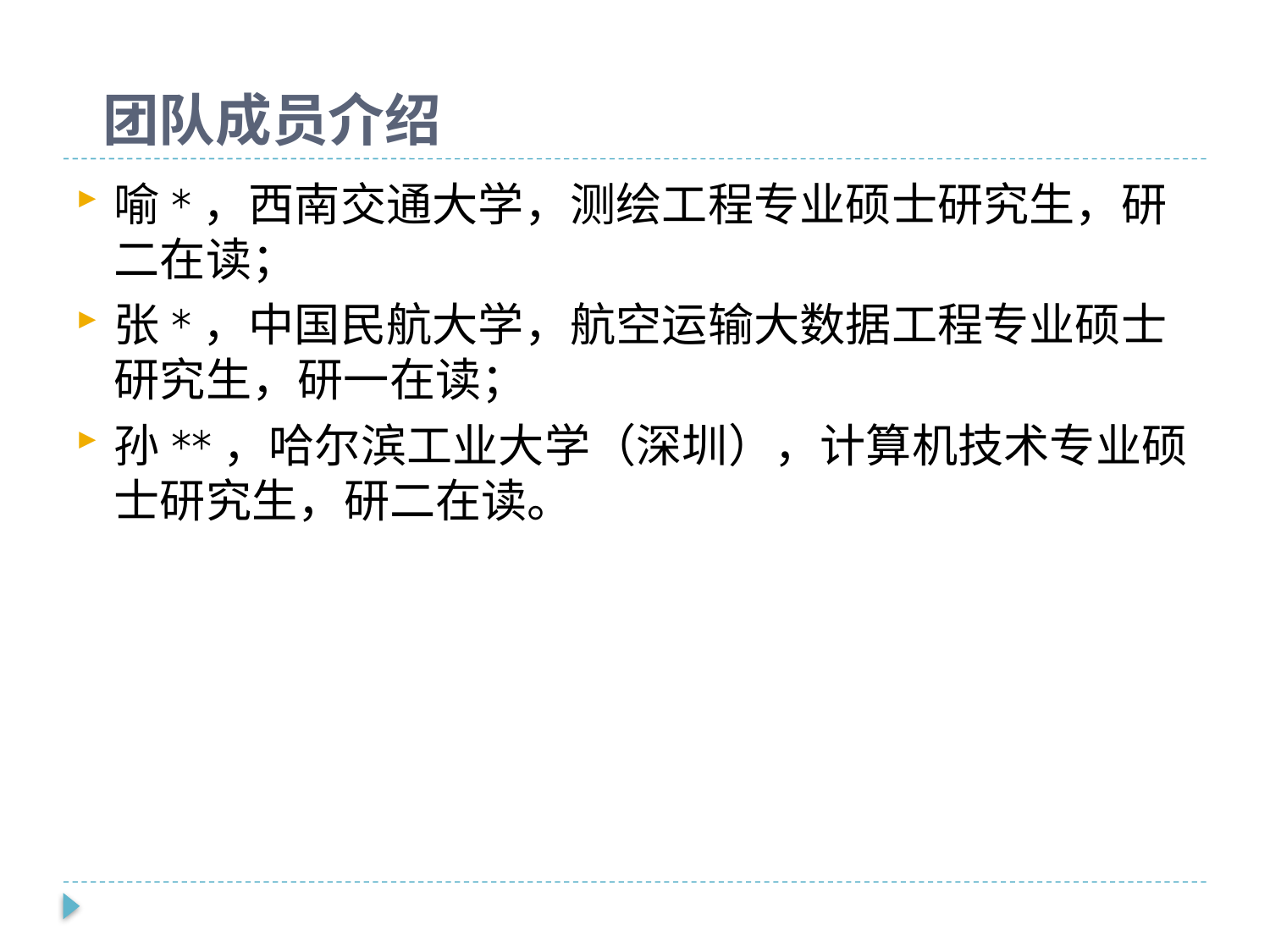

# 团队成员介绍
喻*，西南交通大学，测绘工程专业硕士研究生，研二在读；
张*，中国民航大学，航空运输大数据工程专业硕士研究生，研一在读；
孙**，哈尔滨工业大学（深圳），计算机技术专业硕士研究生，研二在读。